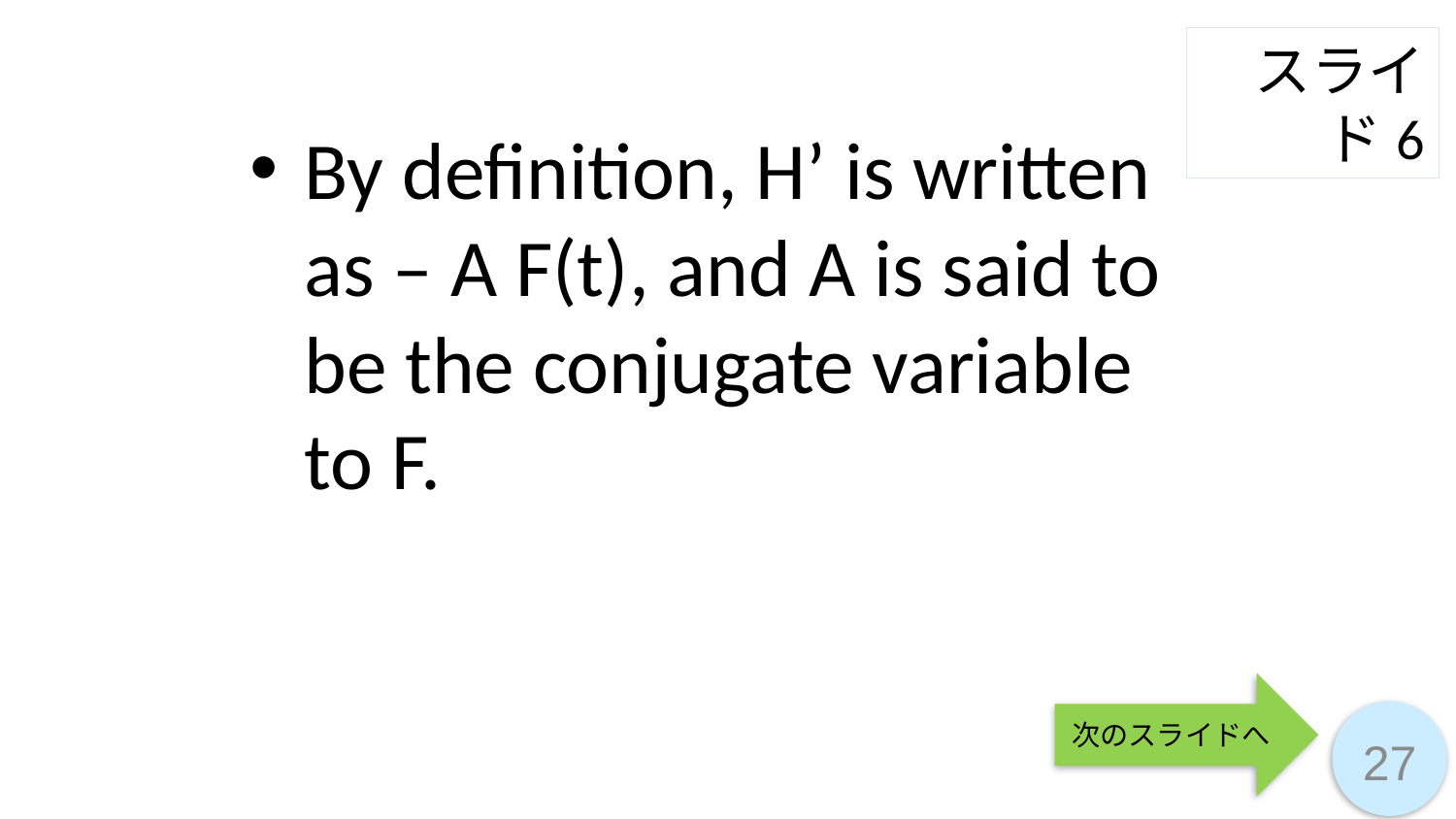

スライド6
By definition, H’ is written as – A F(t), and A is said to be the conjugate variable to F.
次のスライドへ
27